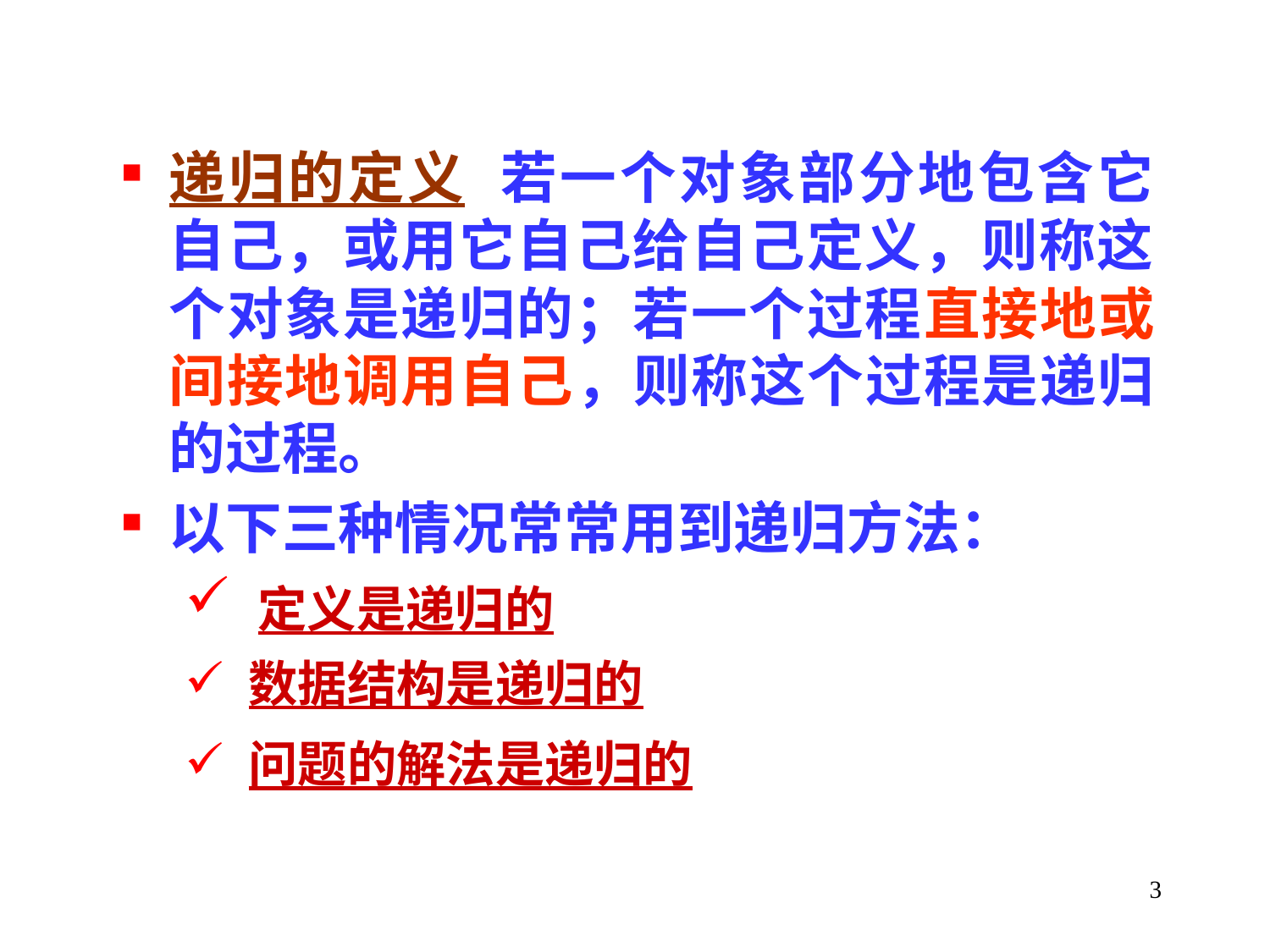

递归的定义  若一个对象部分地包含它自己，或用它自己给自己定义，则称这个对象是递归的；若一个过程直接地或间接地调用自己，则称这个过程是递归的过程。
以下三种情况常常用到递归方法：
 定义是递归的
 数据结构是递归的
 问题的解法是递归的
3